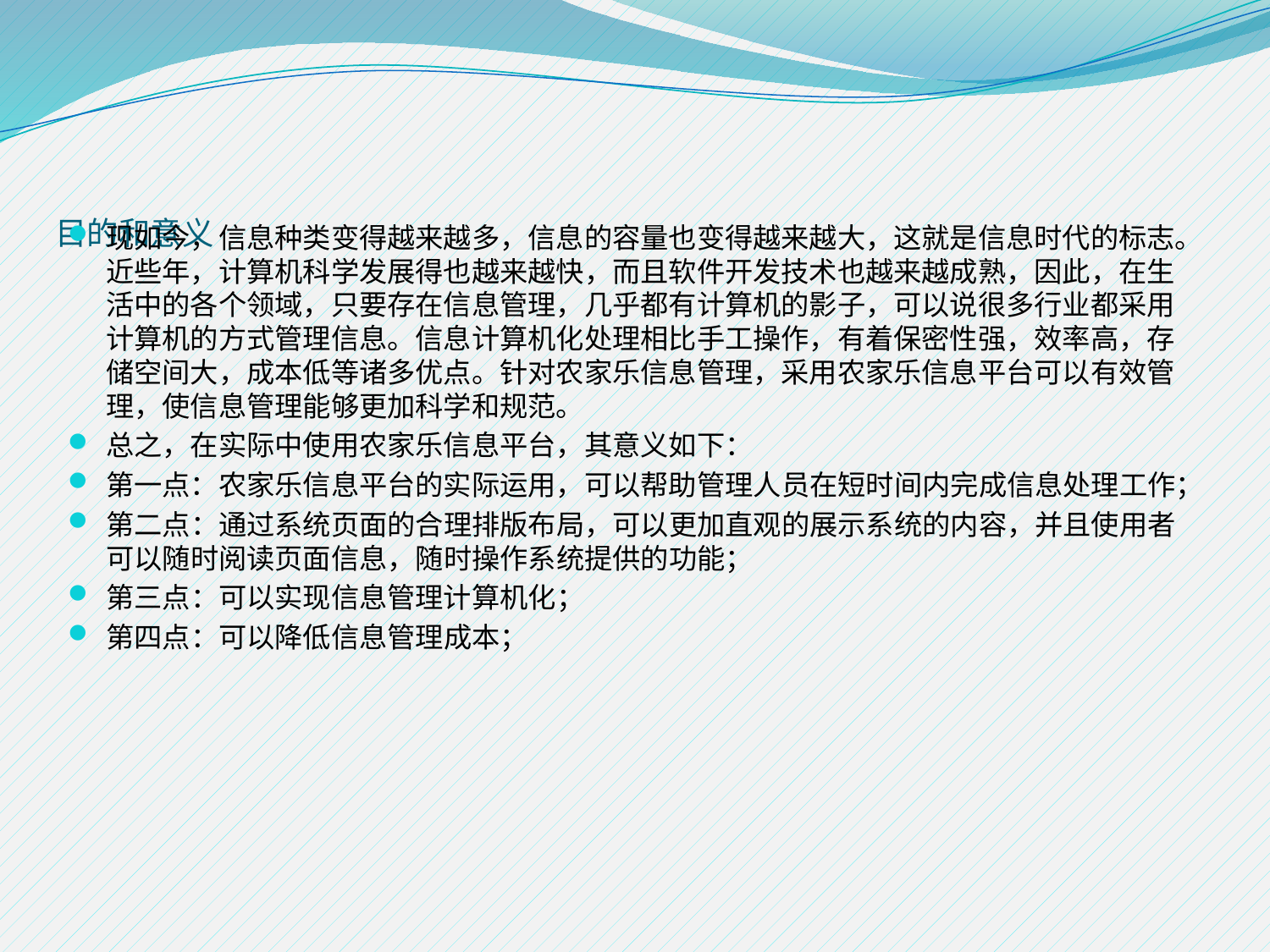

# 目的和意义
现如今，信息种类变得越来越多，信息的容量也变得越来越大，这就是信息时代的标志。近些年，计算机科学发展得也越来越快，而且软件开发技术也越来越成熟，因此，在生活中的各个领域，只要存在信息管理，几乎都有计算机的影子，可以说很多行业都采用计算机的方式管理信息。信息计算机化处理相比手工操作，有着保密性强，效率高，存储空间大，成本低等诸多优点。针对农家乐信息管理，采用农家乐信息平台可以有效管理，使信息管理能够更加科学和规范。
总之，在实际中使用农家乐信息平台，其意义如下：
第一点：农家乐信息平台的实际运用，可以帮助管理人员在短时间内完成信息处理工作；
第二点：通过系统页面的合理排版布局，可以更加直观的展示系统的内容，并且使用者可以随时阅读页面信息，随时操作系统提供的功能；
第三点：可以实现信息管理计算机化；
第四点：可以降低信息管理成本；